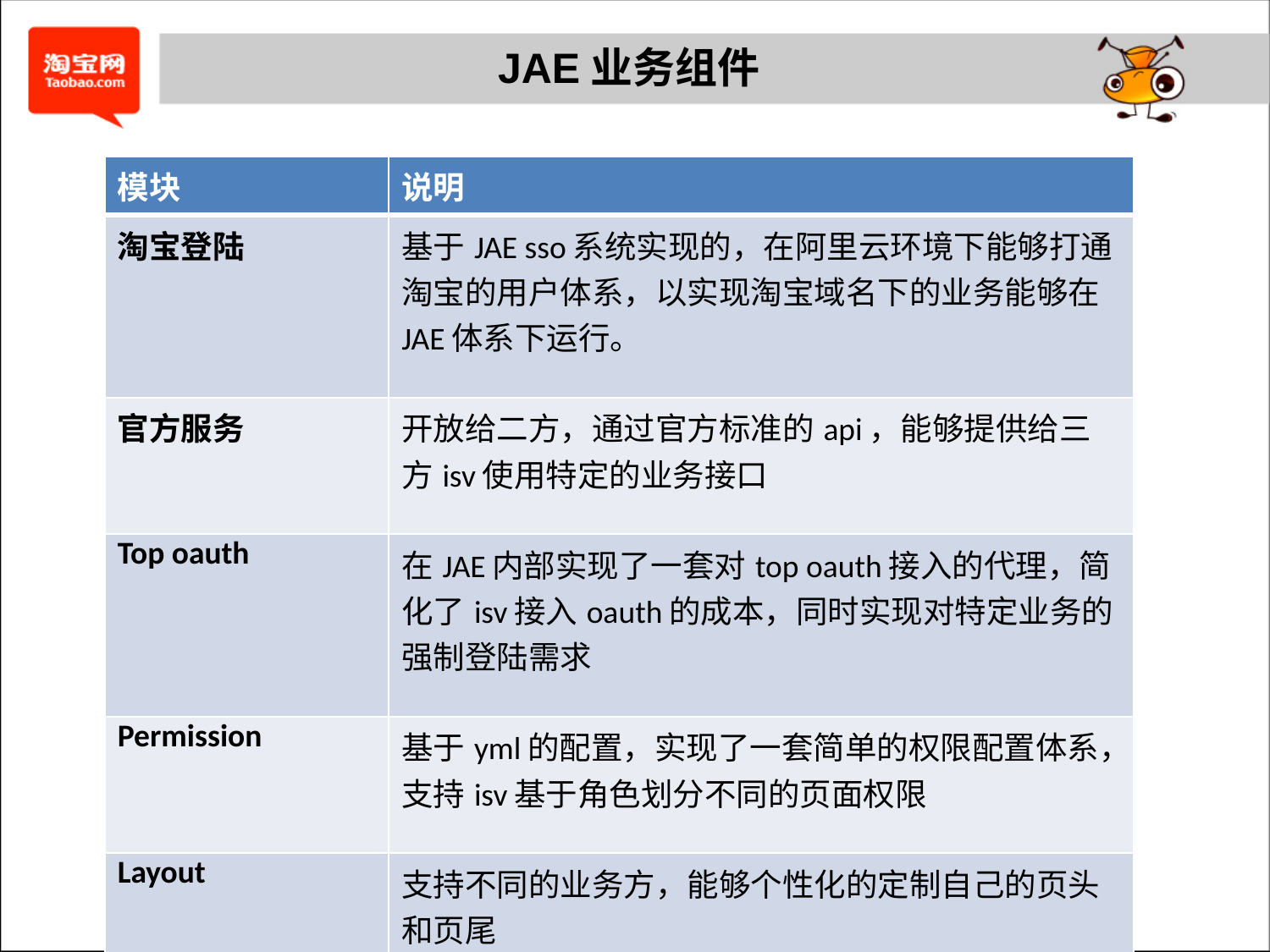

JAE业务组件
| 模块 | 说明 |
| --- | --- |
| 淘宝登陆 | 基于JAE sso系统实现的，在阿里云环境下能够打通淘宝的用户体系，以实现淘宝域名下的业务能够在JAE体系下运行。 |
| 官方服务 | 开放给二方，通过官方标准的api，能够提供给三方isv使用特定的业务接口 |
| Top oauth | 在JAE内部实现了一套对top oauth接入的代理，简化了isv接入oauth的成本，同时实现对特定业务的强制登陆需求 |
| Permission | 基于yml的配置，实现了一套简单的权限配置体系，支持isv基于角色划分不同的页面权限 |
| Layout | 支持不同的业务方，能够个性化的定制自己的页头和页尾 |